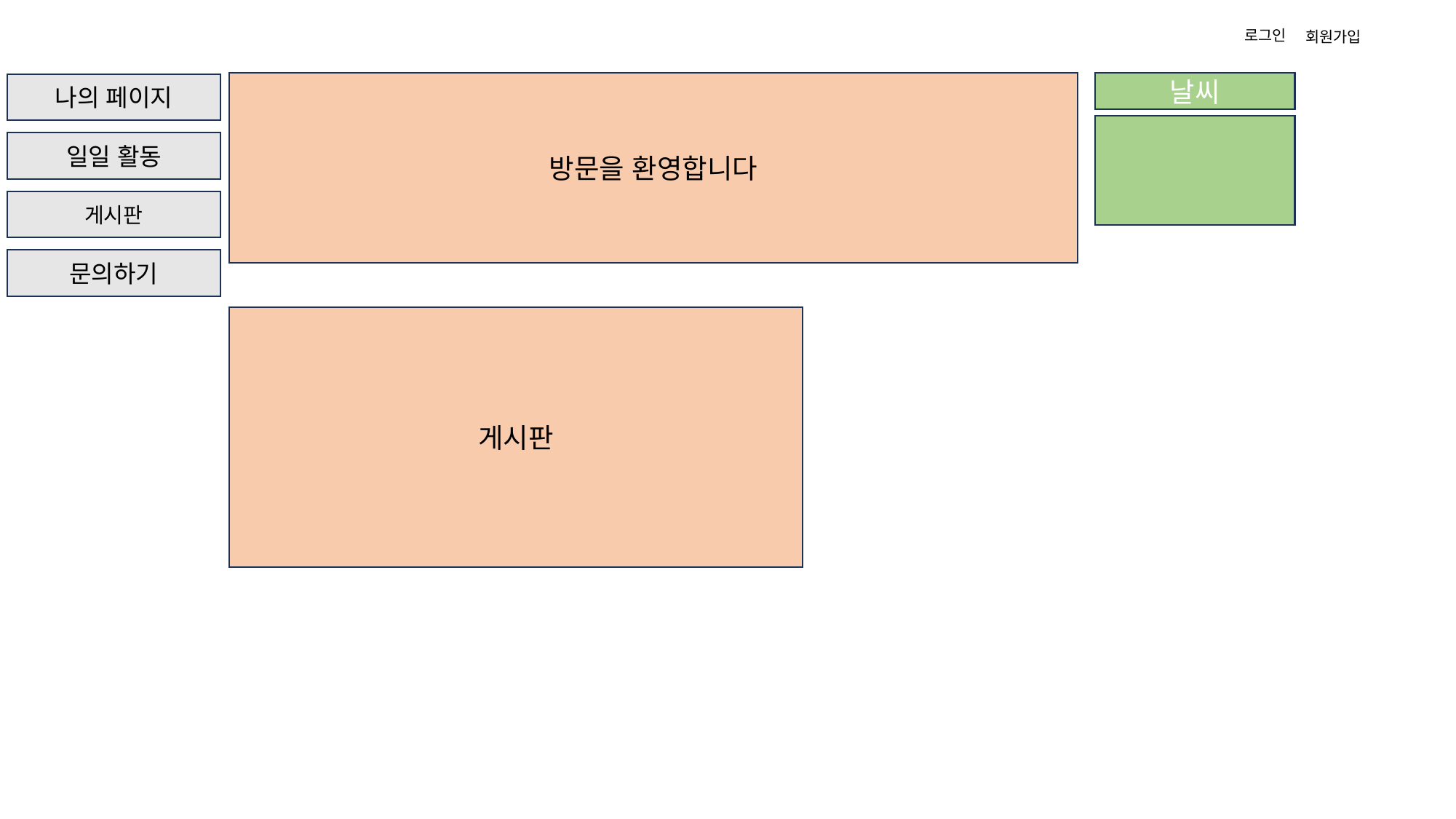

로그인
회원가입
방문을 환영합니다
날씨
나의 페이지

일일 활동
게시판
문의하기
게시판